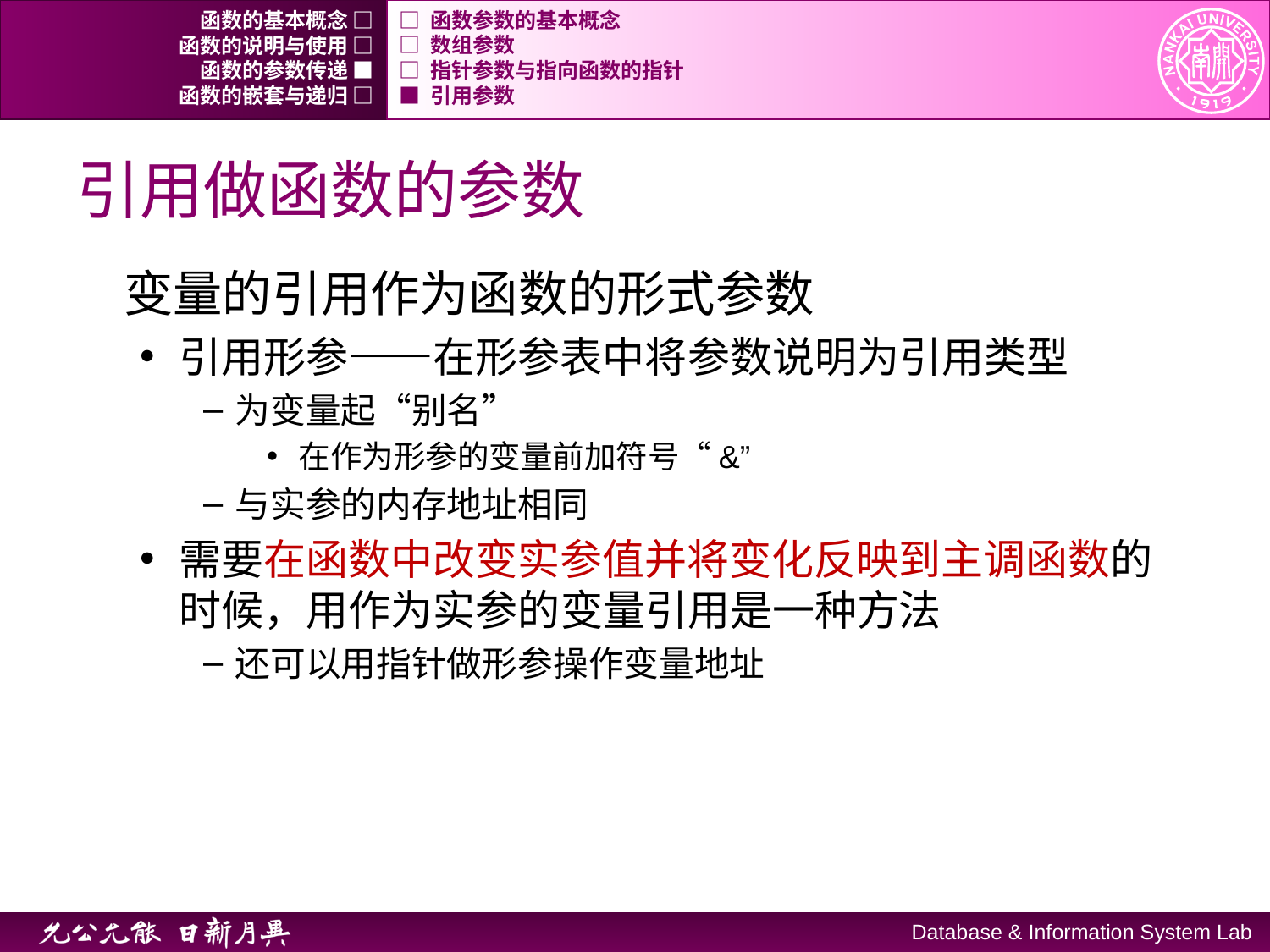

函数的基本概念 □
□ 函数参数的基本概念
函数的说明与使用 □
□ 数组参数
函数的参数传递 ■
□ 指针参数与指向函数的指针
函数的嵌套与递归 □
■ 引用参数
# 引用做函数的参数
变量的引用作为函数的形式参数
引用形参——在形参表中将参数说明为引用类型
为变量起“别名”
在作为形参的变量前加符号“&”
与实参的内存地址相同
需要在函数中改变实参值并将变化反映到主调函数的时候，用作为实参的变量引用是一种方法
还可以用指针做形参操作变量地址